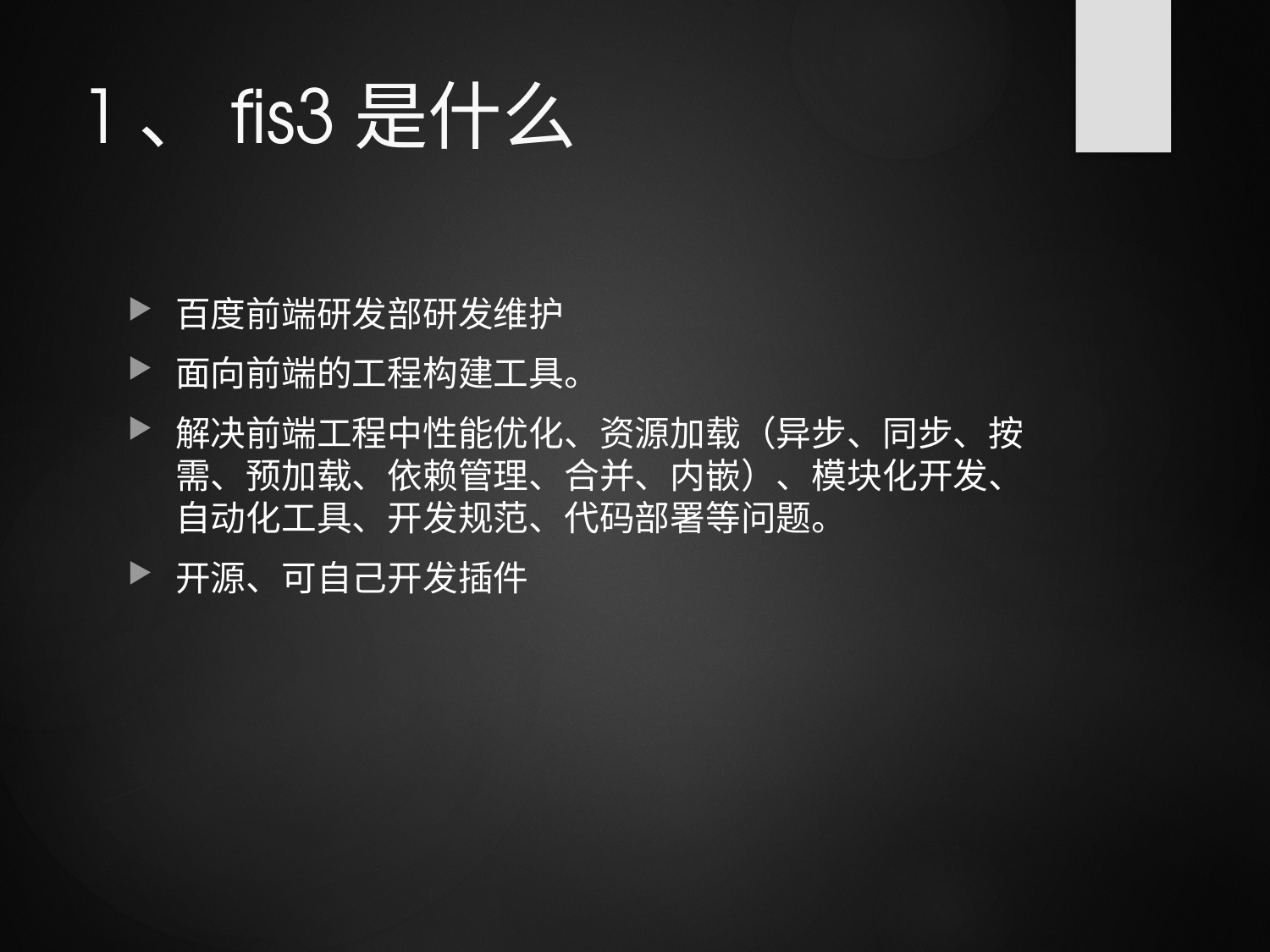

# 1、fis3是什么
百度前端研发部研发维护
面向前端的工程构建工具。
解决前端工程中性能优化、资源加载（异步、同步、按需、预加载、依赖管理、合并、内嵌）、模块化开发、自动化工具、开发规范、代码部署等问题。
开源、可自己开发插件